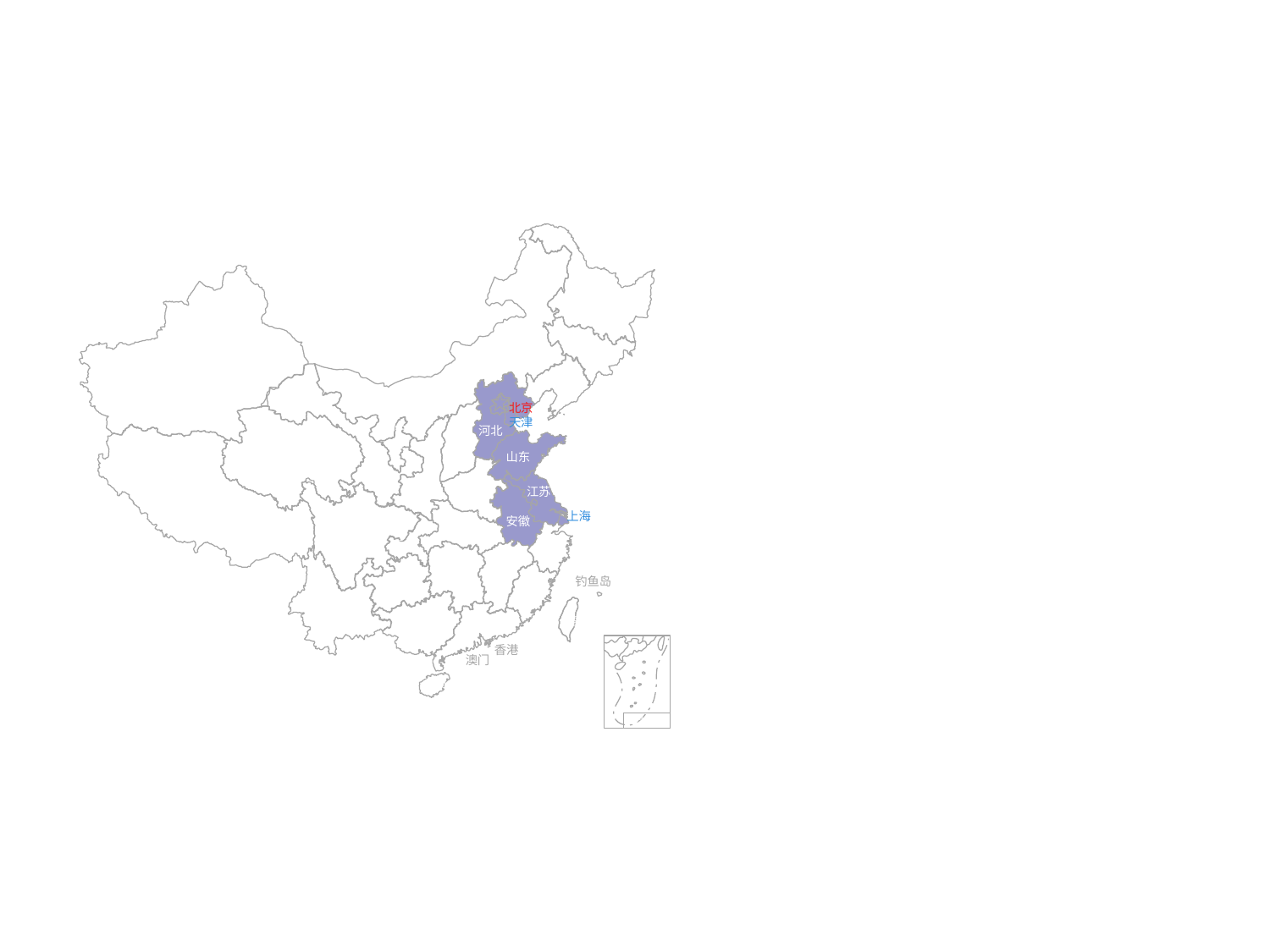

黑龙江

吉林
新疆

辽宁
内蒙古
甘肃

北京

天津

河北

宁
夏

山西
山东
青海

陕西
河南
江苏
西藏

上海
安徽

湖北

四川
重庆
浙江

江西
湖南
钓鱼岛
贵州
福建

云南
台
湾
广东
广西

香港
澳门

海南

南海诸岛